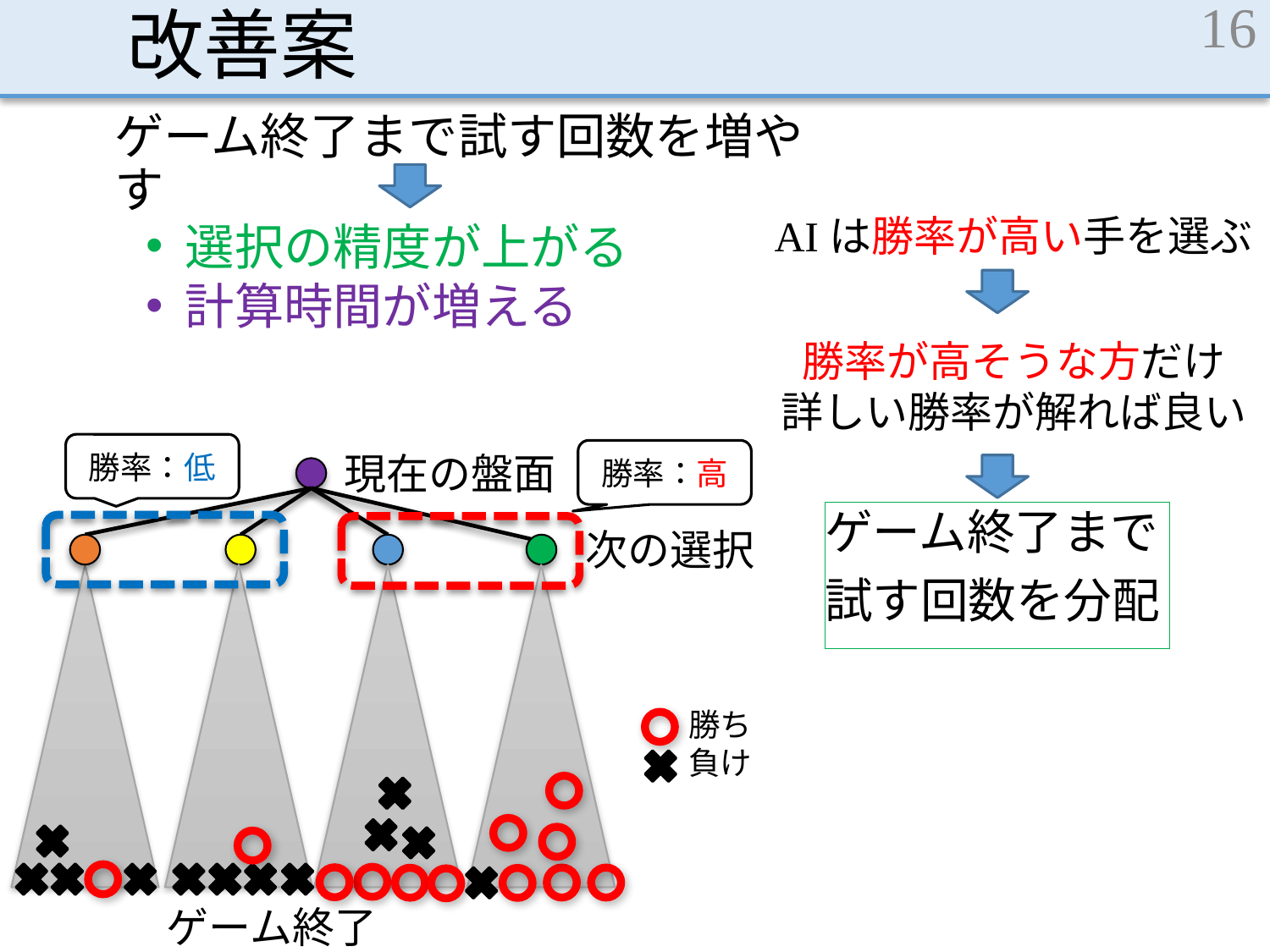

# 改善案
16
ゲーム終了まで試す回数を増やす

AIは勝率が高い手を選ぶ
選択の精度が上がる
計算時間が増える

勝率が高そうな方だけ
詳しい勝率が解れば良い
勝率：低
勝率：高
現在の盤面

ゲーム終了まで
試す回数を分配

次の選択

勝ち
負け

ゲーム終了